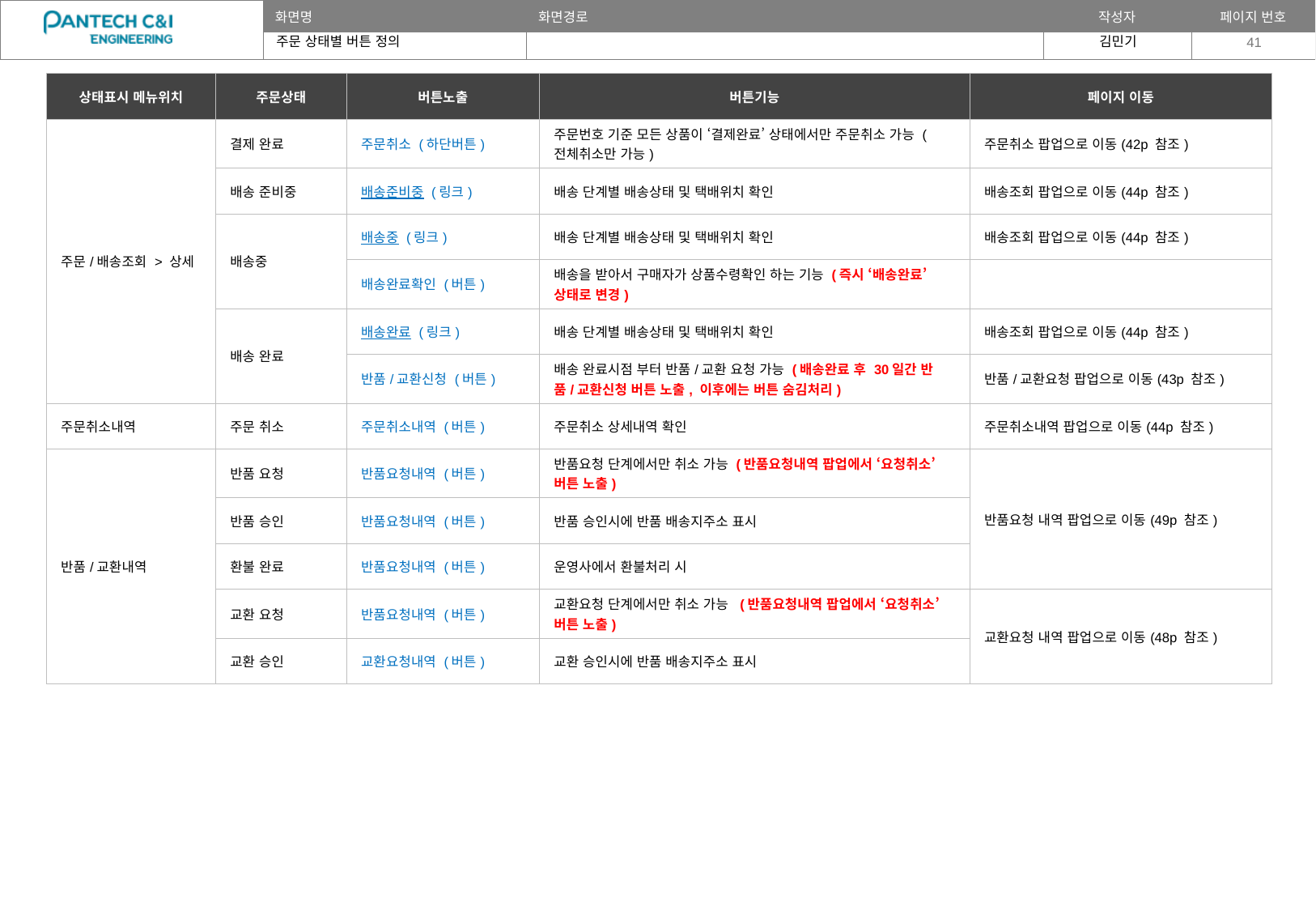

주문 상태별 버튼 정의
41
| 상태표시 메뉴위치 | 주문상태 | 버튼노출 | 버튼기능 | 페이지 이동 |
| --- | --- | --- | --- | --- |
| 주문/배송조회 > 상세 | 결제 완료 | 주문취소 (하단버튼) | 주문번호 기준 모든 상품이 ‘결제완료’ 상태에서만 주문취소 가능 (전체취소만 가능) | 주문취소 팝업으로 이동(42p 참조) |
|  | 배송 준비중 | 배송준비중 (링크) | 배송 단계별 배송상태 및 택배위치 확인 | 배송조회 팝업으로 이동(44p 참조) |
|  | 배송중 | 배송중 (링크) | 배송 단계별 배송상태 및 택배위치 확인 | 배송조회 팝업으로 이동(44p 참조) |
|  |  | 배송완료확인 (버튼) | 배송을 받아서 구매자가 상품수령확인 하는 기능 (즉시 ‘배송완료’ 상태로 변경) |  |
|  | 배송 완료 | 배송완료 (링크) | 배송 단계별 배송상태 및 택배위치 확인 | 배송조회 팝업으로 이동(44p 참조) |
|  |  | 반품/교환신청 (버튼) | 배송 완료시점 부터 반품/교환 요청 가능 (배송완료 후 30일간 반품/교환신청 버튼 노출, 이후에는 버튼 숨김처리) | 반품/교환요청 팝업으로 이동(43p 참조) |
| 주문취소내역 | 주문 취소 | 주문취소내역 (버튼) | 주문취소 상세내역 확인 | 주문취소내역 팝업으로 이동(44p 참조) |
| 반품/교환내역 | 반품 요청 | 반품요청내역 (버튼) | 반품요청 단계에서만 취소 가능 (반품요청내역 팝업에서 ‘요청취소’ 버튼 노출) | 반품요청 내역 팝업으로 이동(49p 참조) |
|  | 반품 승인 | 반품요청내역 (버튼) | 반품 승인시에 반품 배송지주소 표시 |  |
|  | 환불 완료 | 반품요청내역 (버튼) | 운영사에서 환불처리 시 |  |
|  | 교환 요청 | 반품요청내역 (버튼) | 교환요청 단계에서만 취소 가능 (반품요청내역 팝업에서 ‘요청취소’ 버튼 노출) | 교환요청 내역 팝업으로 이동(48p 참조) |
|  | 교환 승인 | 교환요청내역 (버튼) | 교환 승인시에 반품 배송지주소 표시 |  |